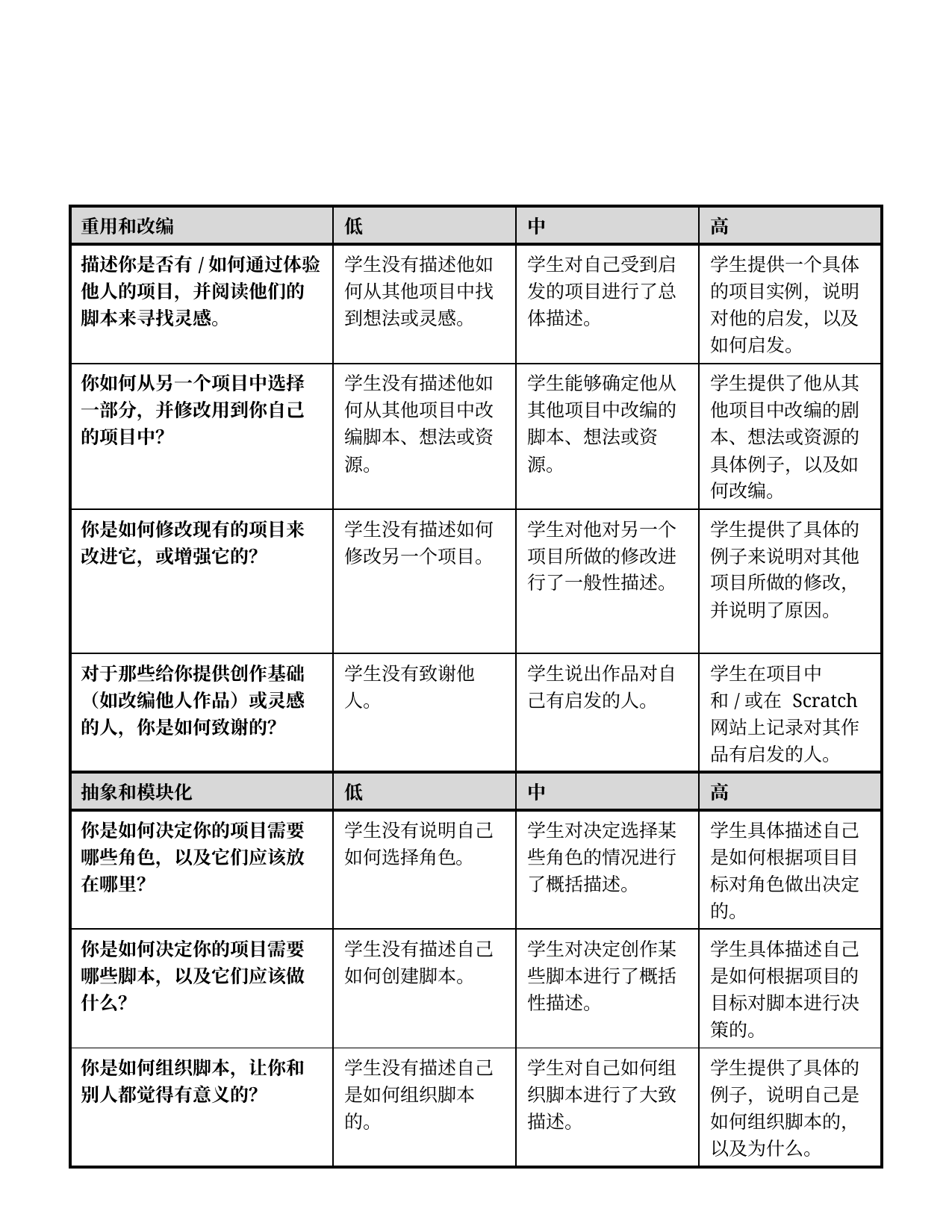

| 重用和改编 | 低 | 中 | 高 |
| --- | --- | --- | --- |
| 描述你是否有/如何通过体验他人的项目，并阅读他们的脚本来寻找灵感。 | 学生没有描述他如何从其他项目中找到想法或灵感。 | 学生对自己受到启发的项目进行了总体描述。 | 学生提供一个具体的项目实例，说明对他的启发，以及如何启发。 |
| 你如何从另一个项目中选择一部分，并修改用到你自己的项目中？ | 学生没有描述他如何从其他项目中改编脚本、想法或资源。 | 学生能够确定他从其他项目中改编的脚本、想法或资源。 | 学生提供了他从其他项目中改编的剧本、想法或资源的具体例子，以及如何改编。 |
| 你是如何修改现有的项目来改进它，或增强它的？ | 学生没有描述如何修改另一个项目。 | 学生对他对另一个项目所做的修改进行了一般性描述。 | 学生提供了具体的例子来说明对其他项目所做的修改，并说明了原因。 |
| 对于那些给你提供创作基础（如改编他人作品）或灵感的人，你是如何致谢的？ | 学生没有致谢他人。 | 学生说出作品对自己有启发的人。 | 学生在项目中和/或在 Scratch 网站上记录对其作品有启发的人。 |
| 抽象和模块化 | 低 | 中 | 高 |
| 你是如何决定你的项目需要哪些角色，以及它们应该放在哪里？ | 学生没有说明自己如何选择角色。 | 学生对决定选择某些角色的情况进行了概括描述。 | 学生具体描述自己是如何根据项目目标对角色做出决定的。 |
| 你是如何决定你的项目需要哪些脚本，以及它们应该做什么？ | 学生没有描述自己如何创建脚本。 | 学生对决定创作某些脚本进行了概括性描述。 | 学生具体描述自己是如何根据项目的目标对脚本进行决策的。 |
| 你是如何组织脚本，让你和别人都觉得有意义的？ | 学生没有描述自己是如何组织脚本的。 | 学生对自己如何组织脚本进行了大致描述。 | 学生提供了具体的例子，说明自己是如何组织脚本的，以及为什么。 |